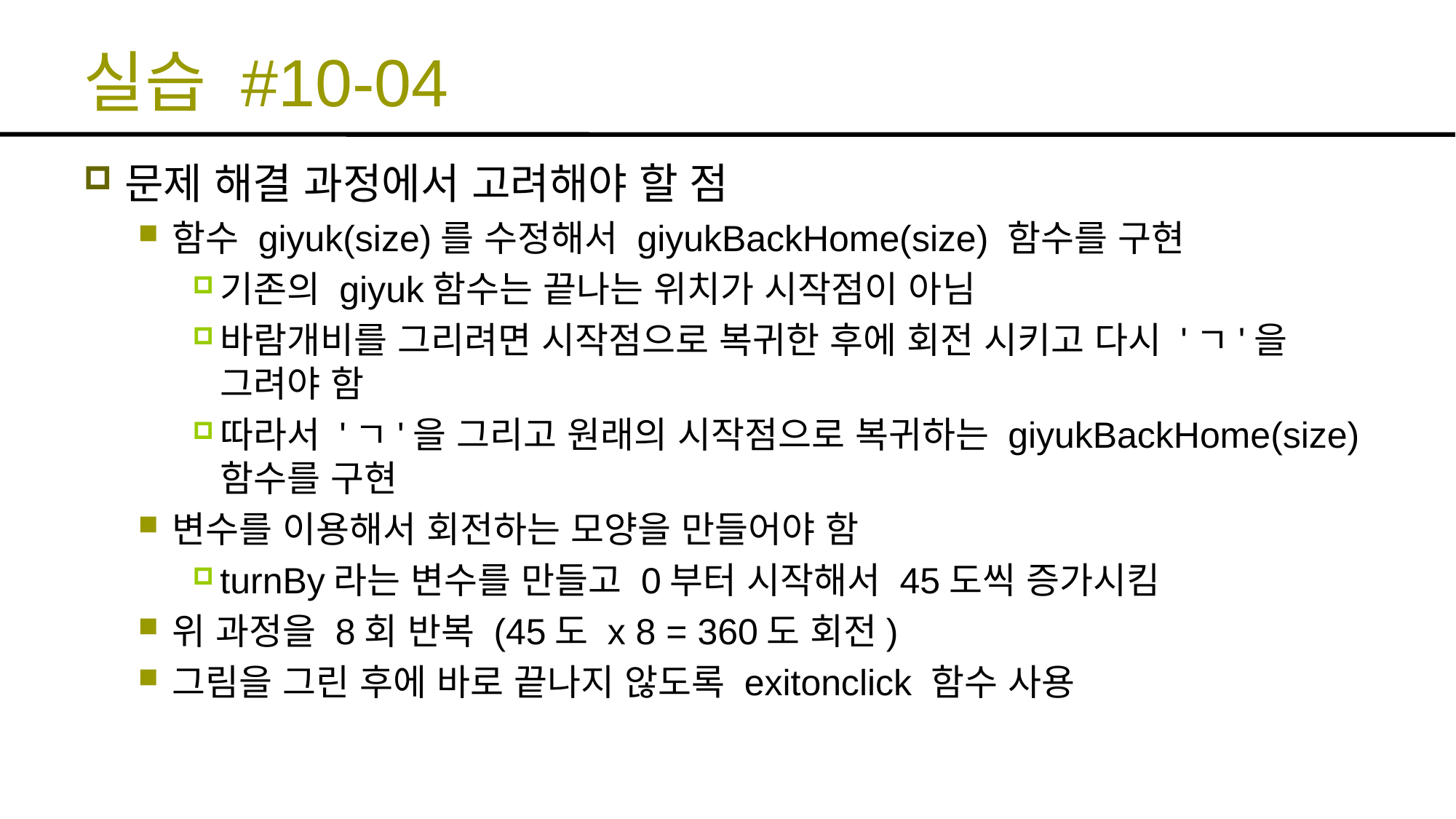

# 실습 #10-04
문제 해결 과정에서 고려해야 할 점
함수 giyuk(size)를 수정해서 giyukBackHome(size) 함수를 구현
기존의 giyuk함수는 끝나는 위치가 시작점이 아님
바람개비를 그리려면 시작점으로 복귀한 후에 회전 시키고 다시 'ㄱ'을 그려야 함
따라서 'ㄱ'을 그리고 원래의 시작점으로 복귀하는 giyukBackHome(size)함수를 구현
변수를 이용해서 회전하는 모양을 만들어야 함
turnBy라는 변수를 만들고 0부터 시작해서 45도씩 증가시킴
위 과정을 8회 반복 (45도 x 8 = 360도 회전)
그림을 그린 후에 바로 끝나지 않도록 exitonclick 함수 사용